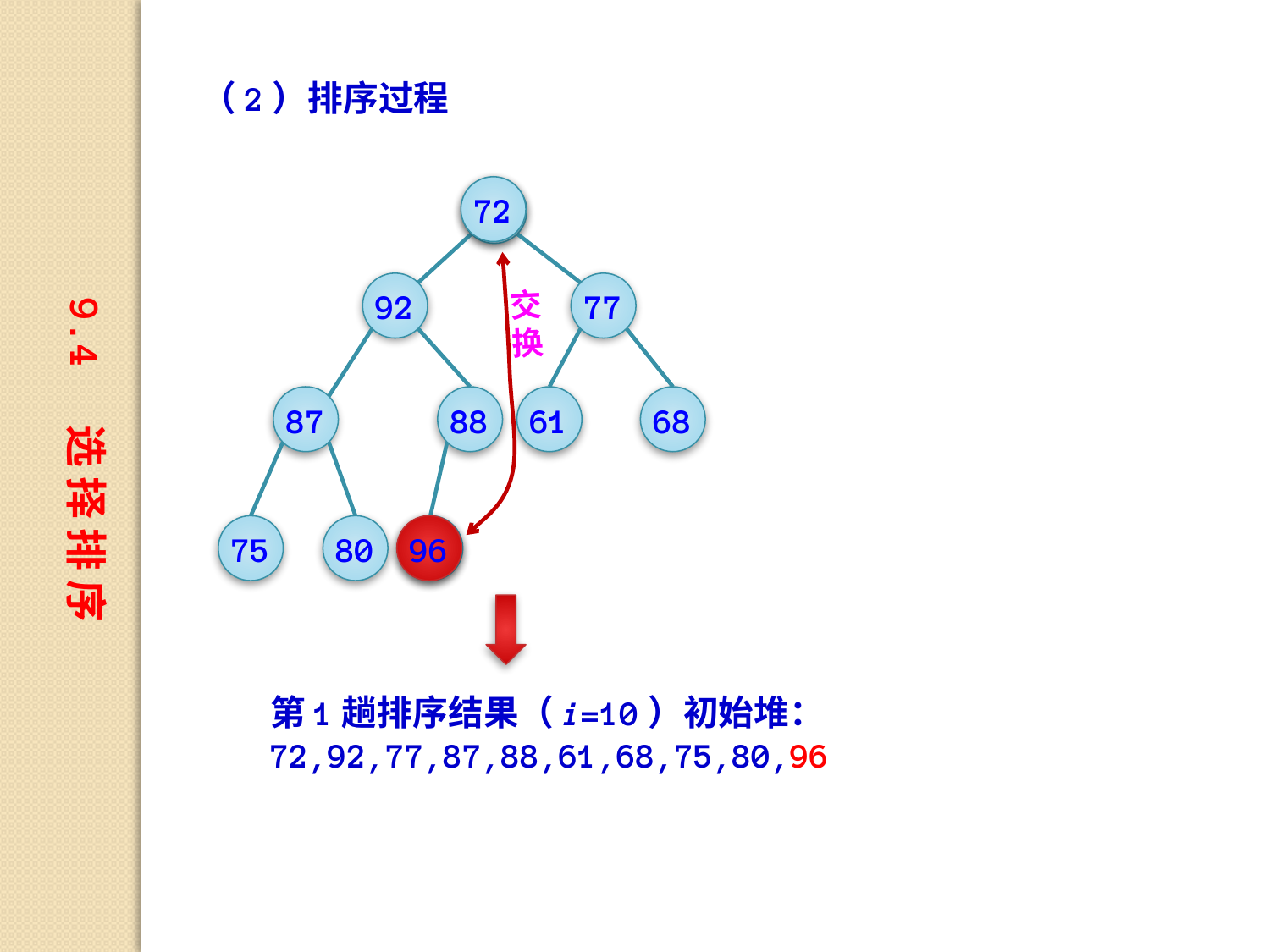

（2）排序过程
72
96
92
77
87
88
61
68
75
80
72

交换
9.4  选 择 排 序
96

第1趟排序结果（i=10）初始堆：
72,92,77,87,88,61,68,75,80,96